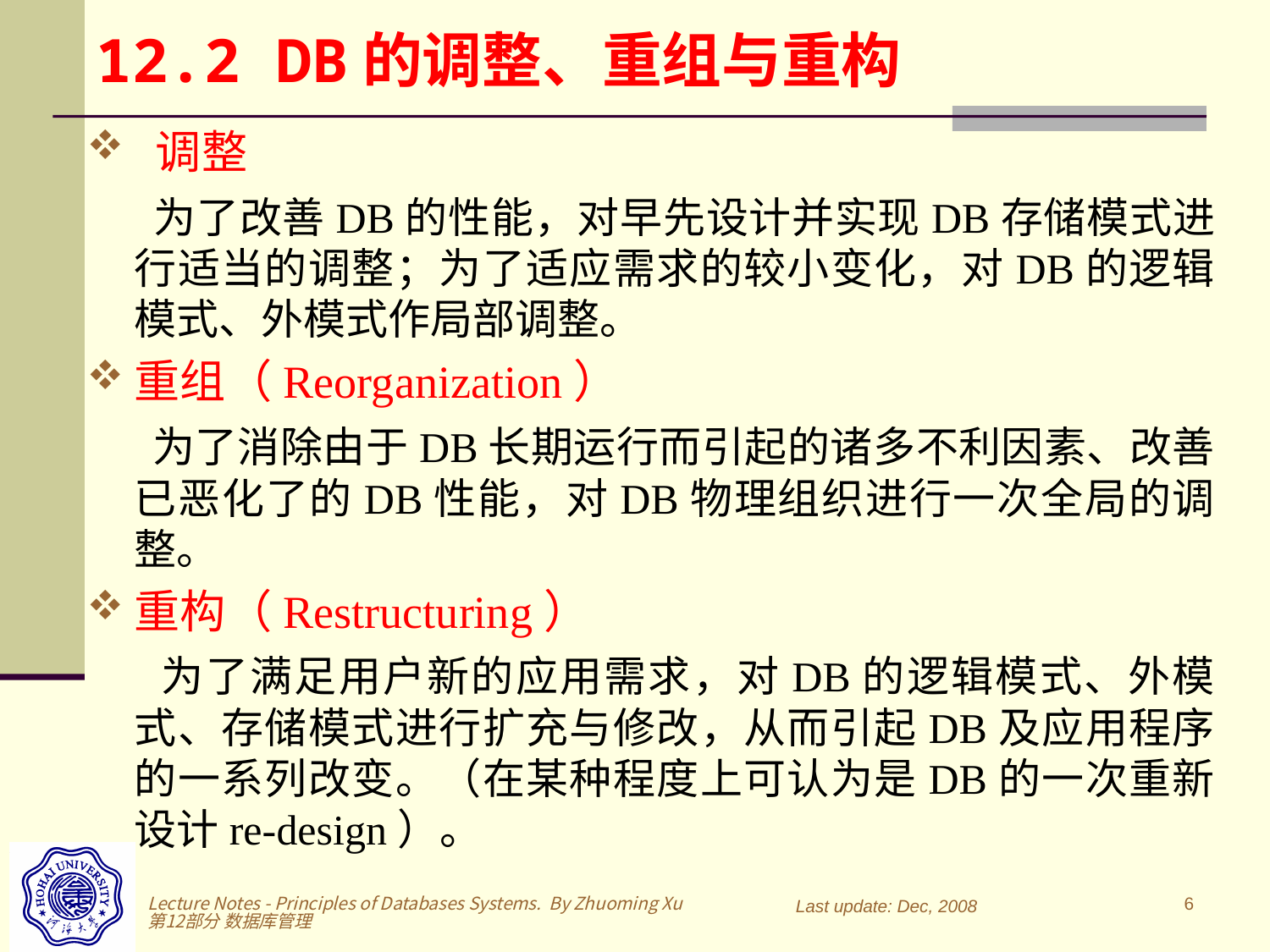

# 12.2 DB的调整、重组与重构
 调整
     为了改善DB的性能，对早先设计并实现DB存储模式进行适当的调整；为了适应需求的较小变化，对DB的逻辑模式、外模式作局部调整。
重组（Reorganization）
     为了消除由于DB长期运行而引起的诸多不利因素、改善已恶化了的DB性能，对DB物理组织进行一次全局的调整。
重构（Restructuring）
     为了满足用户新的应用需求，对DB的逻辑模式、外模式、存储模式进行扩充与修改，从而引起DB及应用程序的一系列改变。（在某种程度上可认为是DB的一次重新设计re-design）。
Lecture Notes - Principles of Databases Systems.  By Zhuoming Xu     第12部分 数据库管理
6
Last update: Dec, 2008